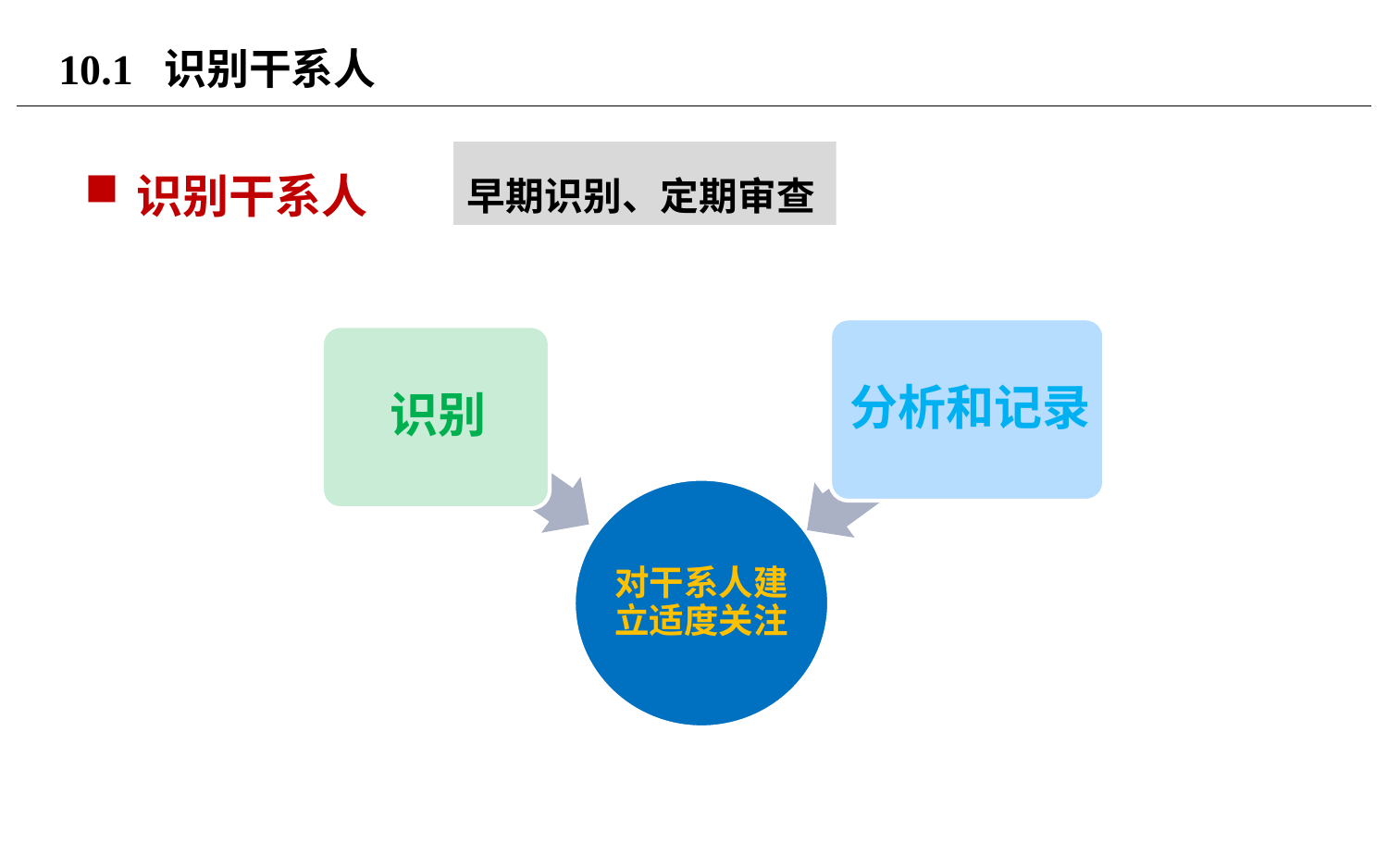

# 10.1  识别干系人
识别干系人

早期识别、定期审查
对干系人建立适度关注
识别
分析和记录